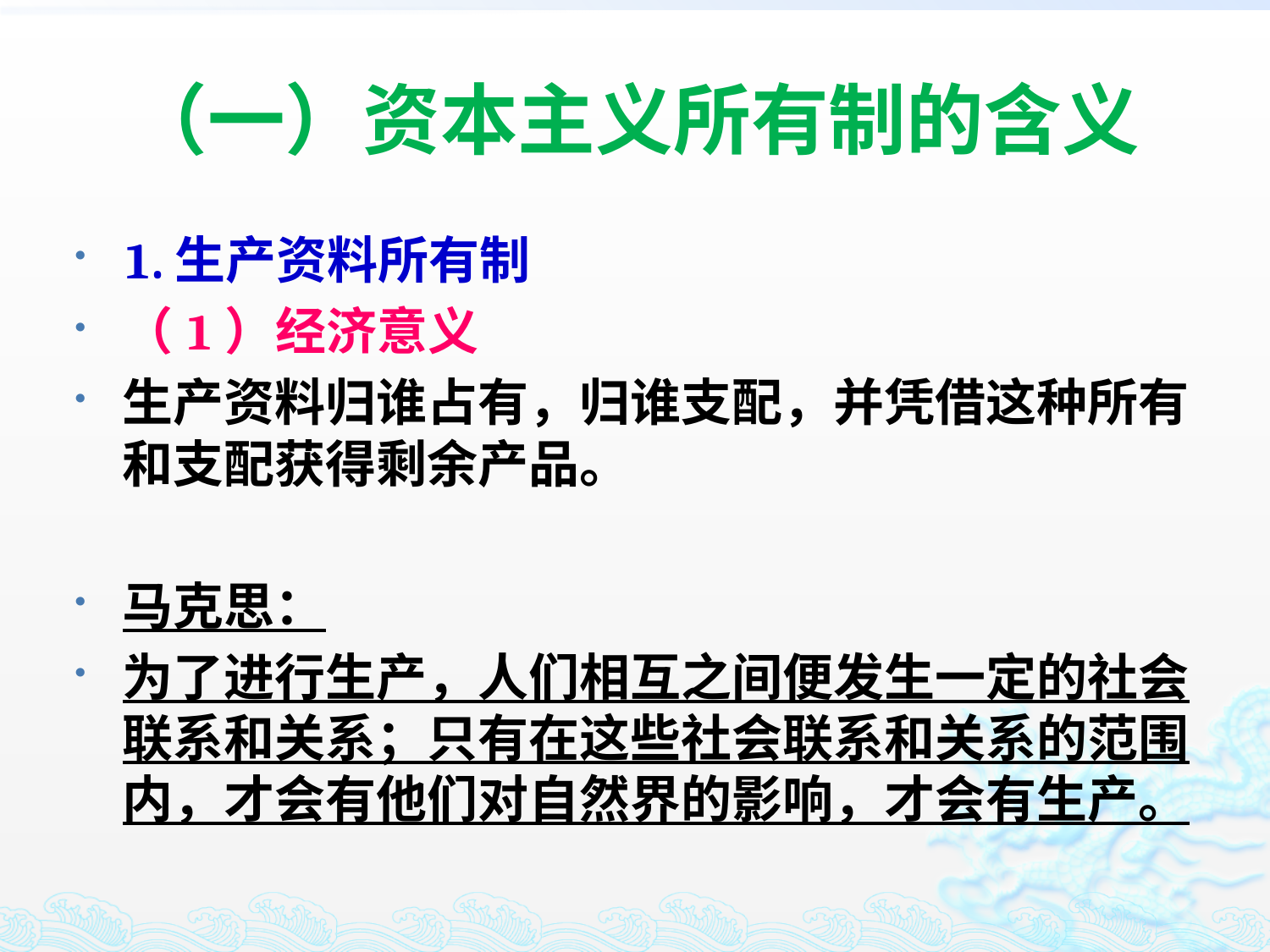

# （一）资本主义所有制的含义
1.生产资料所有制
（1）经济意义
生产资料归谁占有，归谁支配，并凭借这种所有和支配获得剩余产品。

马克思：
为了进行生产，人们相互之间便发生一定的社会联系和关系；只有在这些社会联系和关系的范围内，才会有他们对自然界的影响，才会有生产。